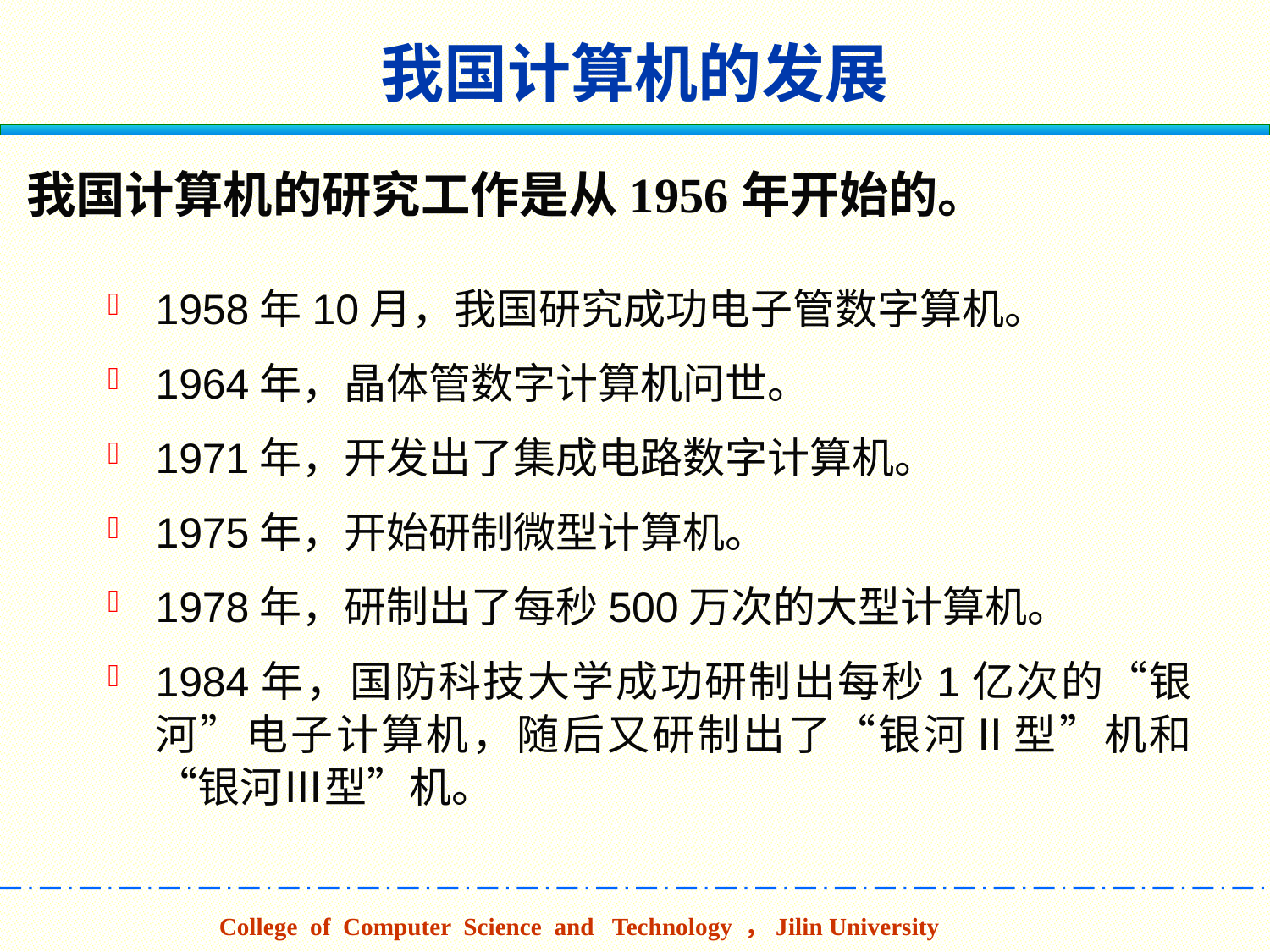

# 我国计算机的发展
我国计算机的研究工作是从1956年开始的。
1958年10月，我国研究成功电子管数字算机。
1964年，晶体管数字计算机问世。
1971年，开发出了集成电路数字计算机。
1975年，开始研制微型计算机。
1978年，研制出了每秒500万次的大型计算机。
1984年，国防科技大学成功研制出每秒1亿次的“银河”电子计算机，随后又研制出了“银河Ⅱ型”机和“银河Ⅲ型”机。